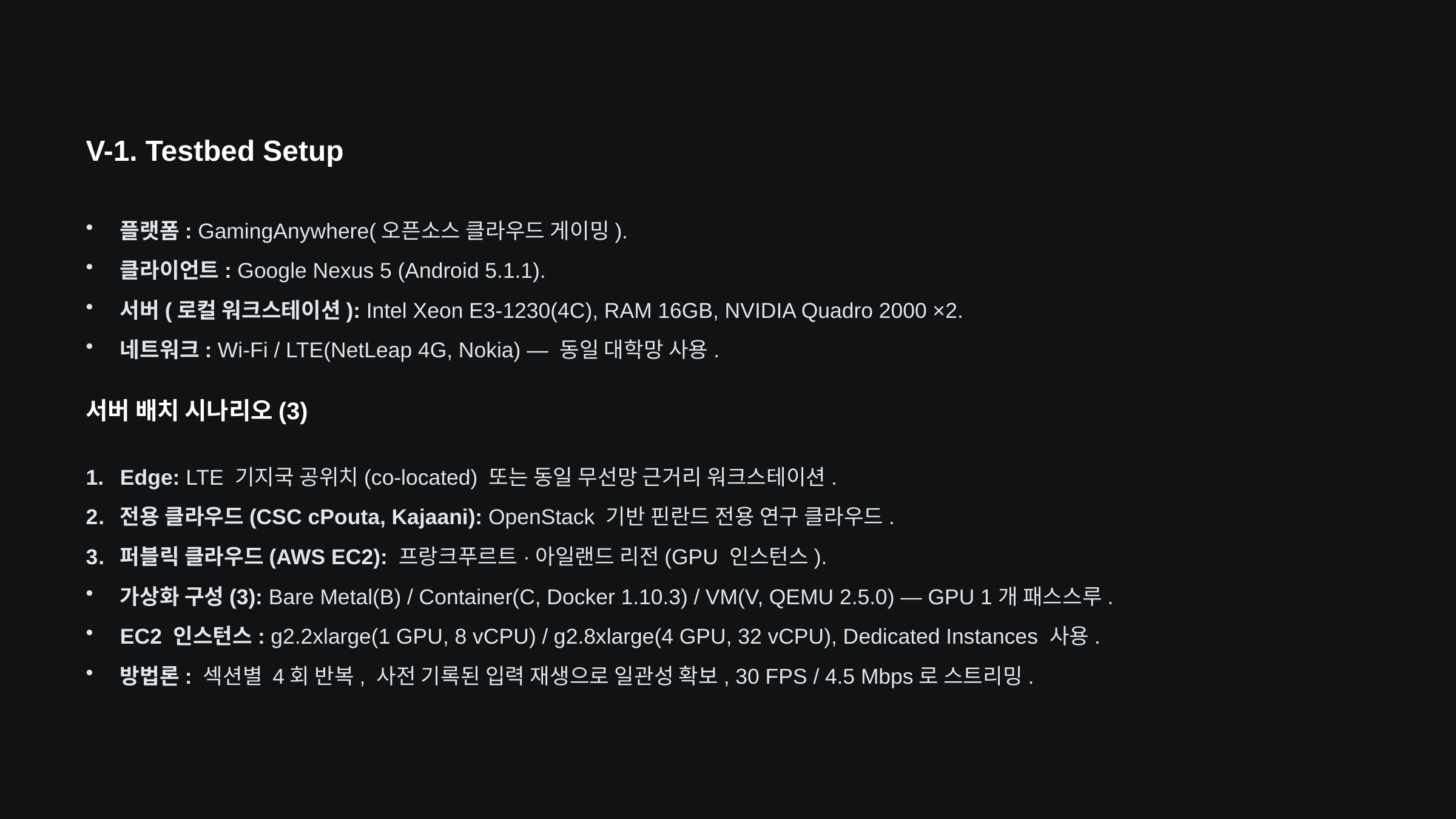

V-1. Testbed Setup
플랫폼: GamingAnywhere(오픈소스 클라우드 게이밍).
클라이언트: Google Nexus 5 (Android 5.1.1).
서버(로컬 워크스테이션): Intel Xeon E3-1230(4C), RAM 16GB, NVIDIA Quadro 2000 ×2.
네트워크: Wi-Fi / LTE(NetLeap 4G, Nokia) — 동일 대학망 사용.
서버 배치 시나리오(3)
Edge: LTE 기지국 공위치(co-located) 또는 동일 무선망 근거리 워크스테이션.
전용 클라우드(CSC cPouta, Kajaani): OpenStack 기반 핀란드 전용 연구 클라우드.
퍼블릭 클라우드(AWS EC2): 프랑크푸르트·아일랜드 리전(GPU 인스턴스).
가상화 구성(3): Bare Metal(B) / Container(C, Docker 1.10.3) / VM(V, QEMU 2.5.0) — GPU 1개 패스스루.
EC2 인스턴스: g2.2xlarge(1 GPU, 8 vCPU) / g2.8xlarge(4 GPU, 32 vCPU), Dedicated Instances 사용.
방법론: 섹션별 4회 반복, 사전 기록된 입력 재생으로 일관성 확보, 30 FPS / 4.5 Mbps로 스트리밍.